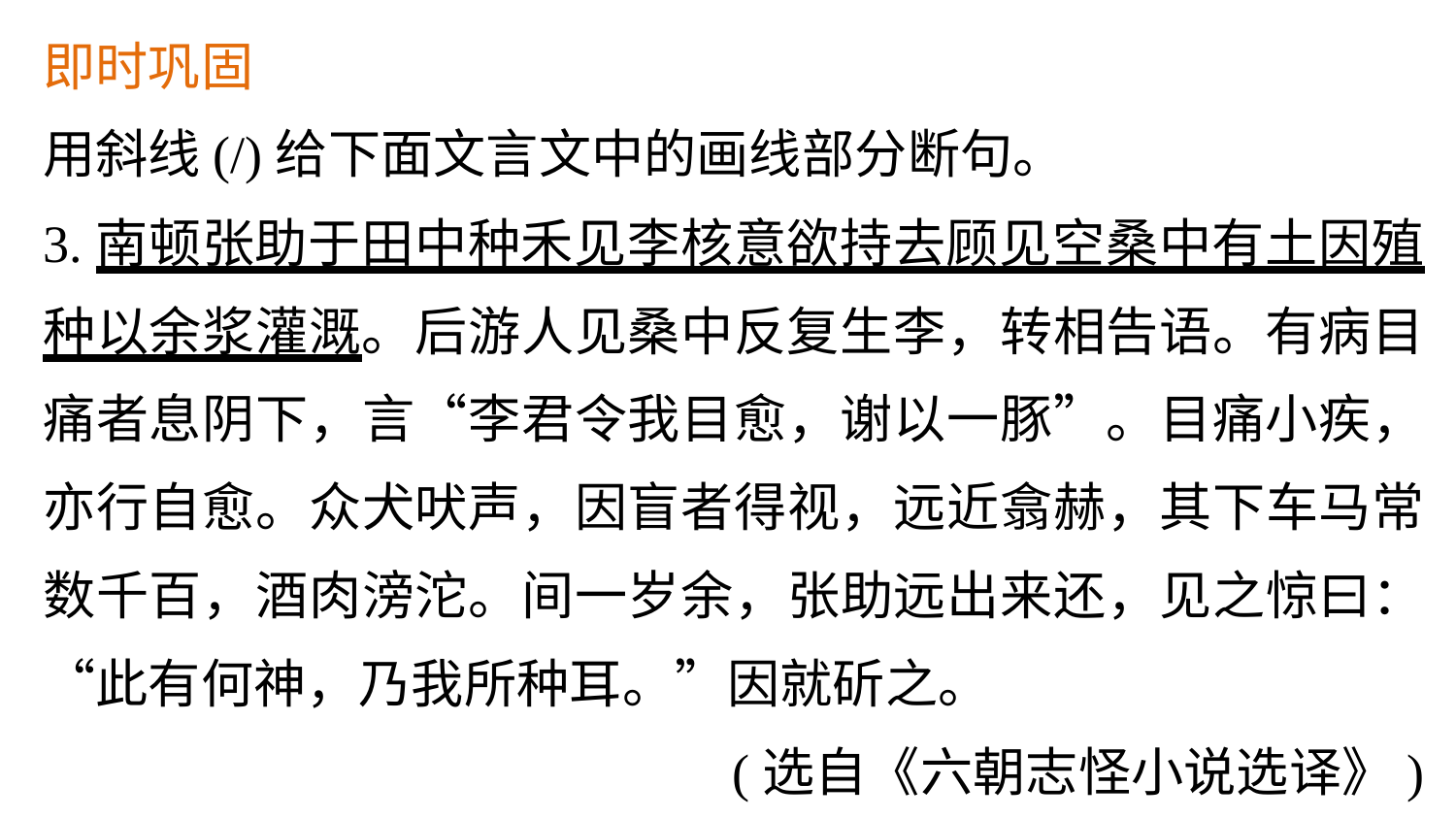

即时巩固
用斜线(/)给下面文言文中的画线部分断句。
3.南顿张助于田中种禾见李核意欲持去顾见空桑中有土因殖种以余浆灌溉。后游人见桑中反复生李，转相告语。有病目痛者息阴下，言“李君令我目愈，谢以一豚”。目痛小疾，亦行自愈。众犬吠声，因盲者得视，远近翕赫，其下车马常数千百，酒肉滂沱。间一岁余，张助远出来还，见之惊曰：“此有何神，乃我所种耳。”因就斫之。
(选自《六朝志怪小说选译》)